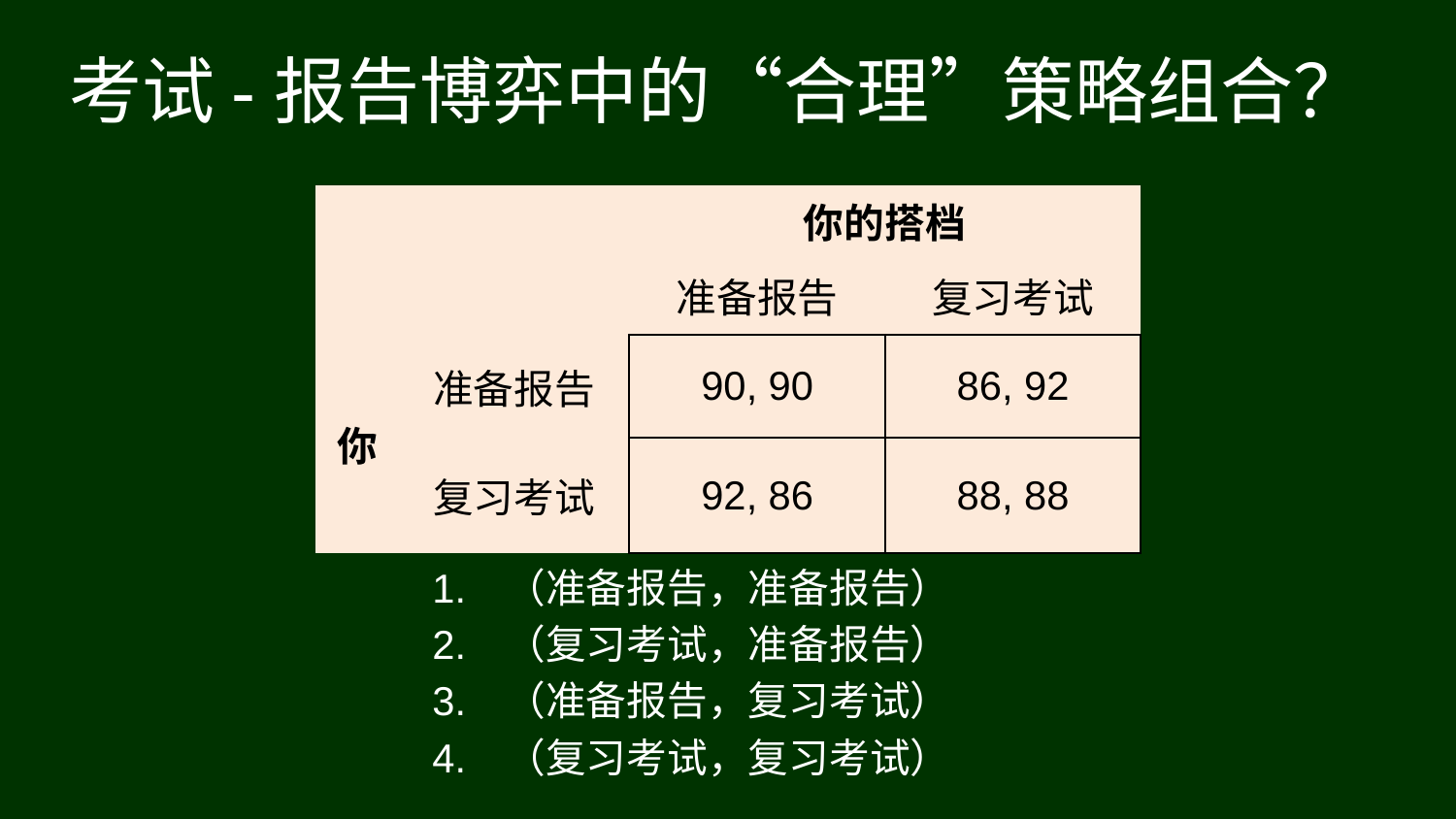

# 考试-报告博弈中的“合理”策略组合？
|  |  | 你的搭档 |  |
| --- | --- | --- | --- |
|  |  | 准备报告 | 复习考试 |
| 你 | 准备报告 | 90, 90 | 86, 92 |
|  | 复习考试 | 92, 86 | 88, 88 |
（准备报告，准备报告）
（复习考试，准备报告）
（准备报告，复习考试）
（复习考试，复习考试）